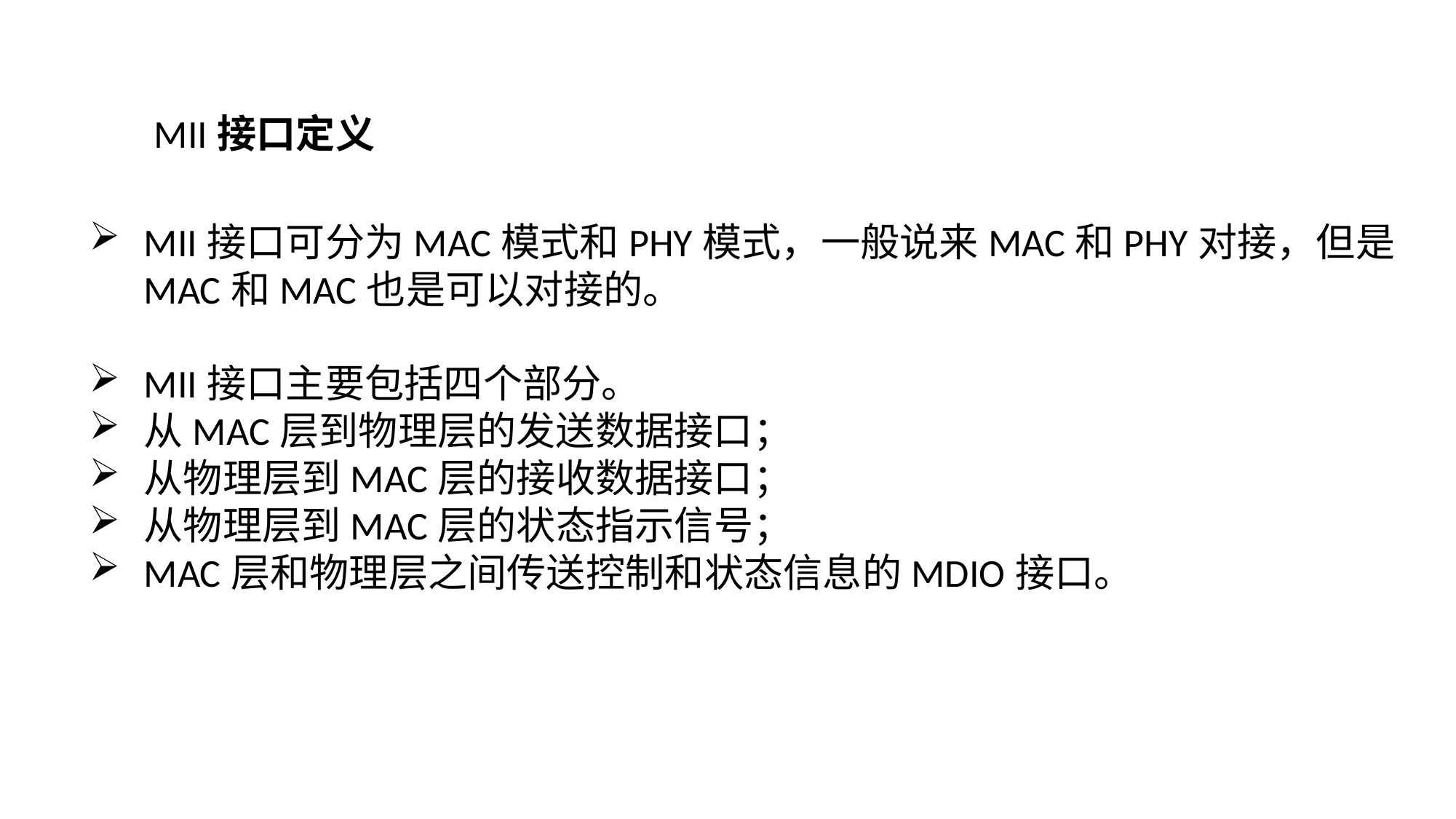

MII接口定义
MII接口可分为MAC模式和PHY模式，一般说来MAC和PHY对接，但是MAC和MAC也是可以对接的。

MII接口主要包括四个部分。
从MAC层到物理层的发送数据接口；
从物理层到MAC层的接收数据接口；
从物理层到MAC层的状态指示信号；
MAC层和物理层之间传送控制和状态信息的MDIO接口。